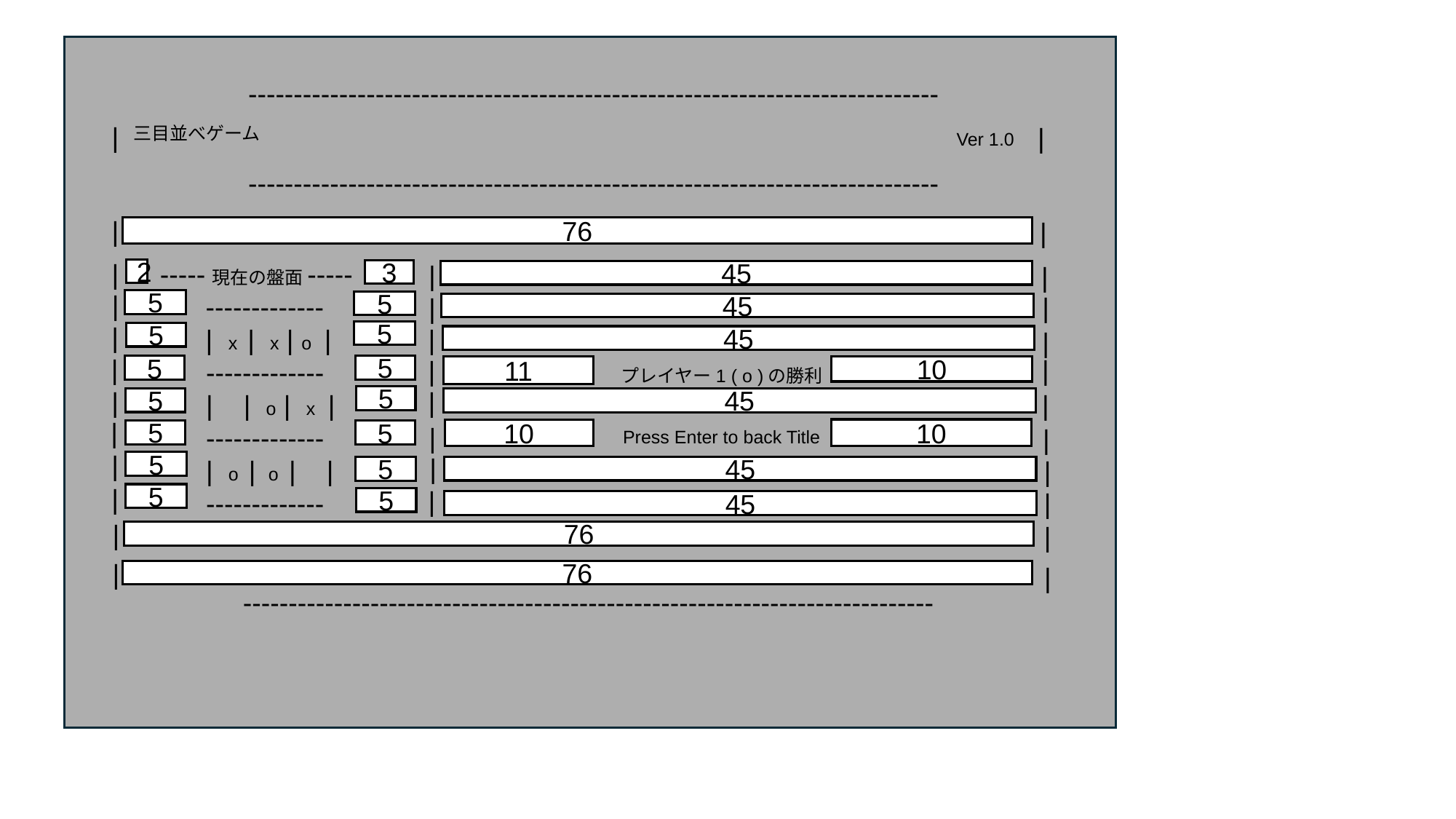

----------------------------------------------------------------------------
|
|
三目並べゲーム
Ver 1.0
 ----------------------------------------------------------------------------
|
|
76
-----現在の盤面-----
      -------------
      |  x  |  x | o  |
      -------------
      |     |  o |  x  |
      -------------
      |  o  |  o  |     |
      -------------

|
|
|
2
3
45
|
|
|
5
5
45
|
|
|
5
5
プレイヤー1 ( o )の勝利

45
|
|
|
5
5
11
10
|
|
|
5
5
45
|
|
|
10
10
Press Enter to back Title
5
5
|
|
|
5
45
5
|
|
|
5
5
45
|
|
76
|
|
76
  ----------------------------------------------------------------------------